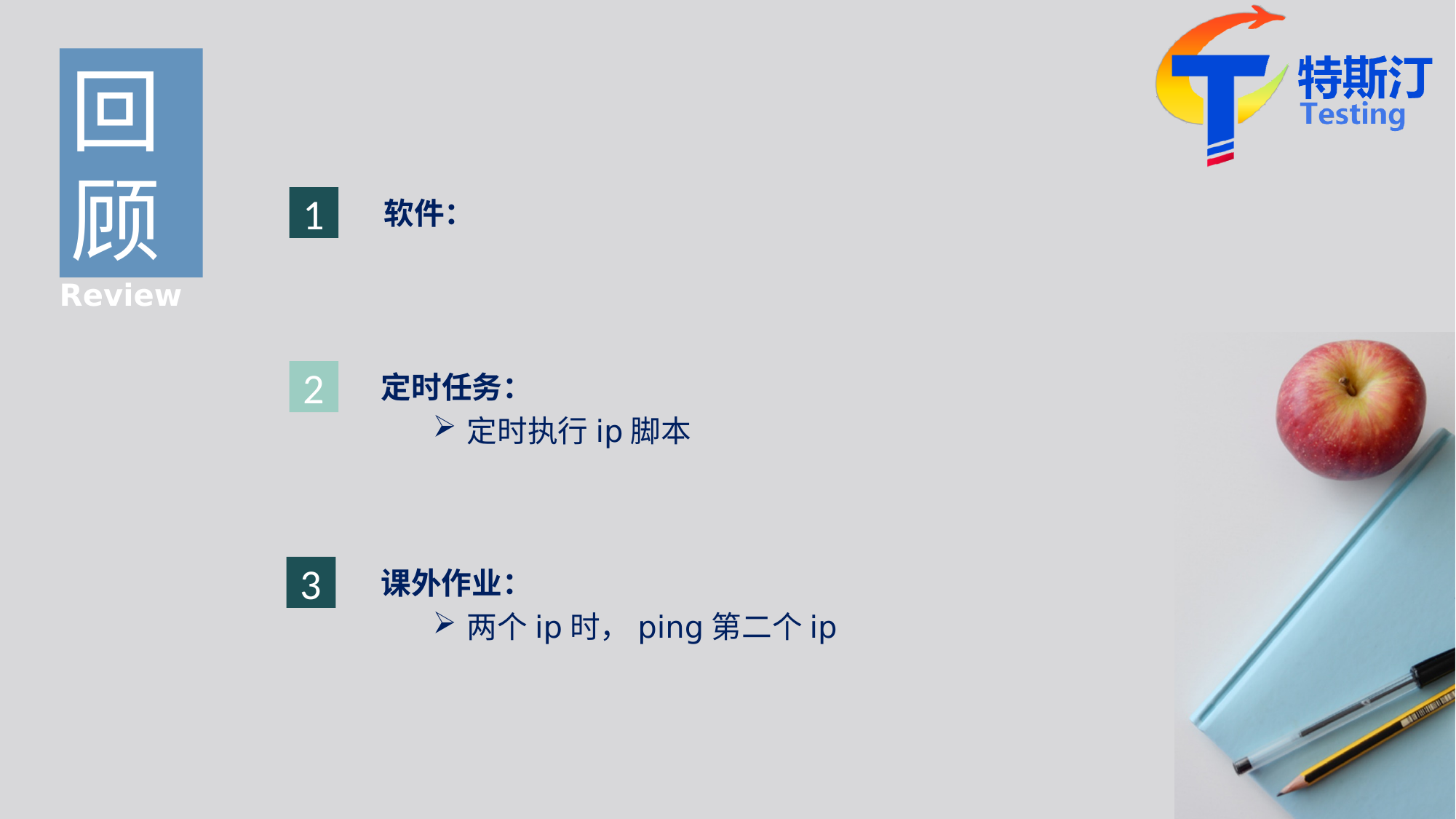

回顾
Review
1
软件：

定时任务：
定时执行ip脚本
2
3
课外作业：
两个ip时，ping第二个ip